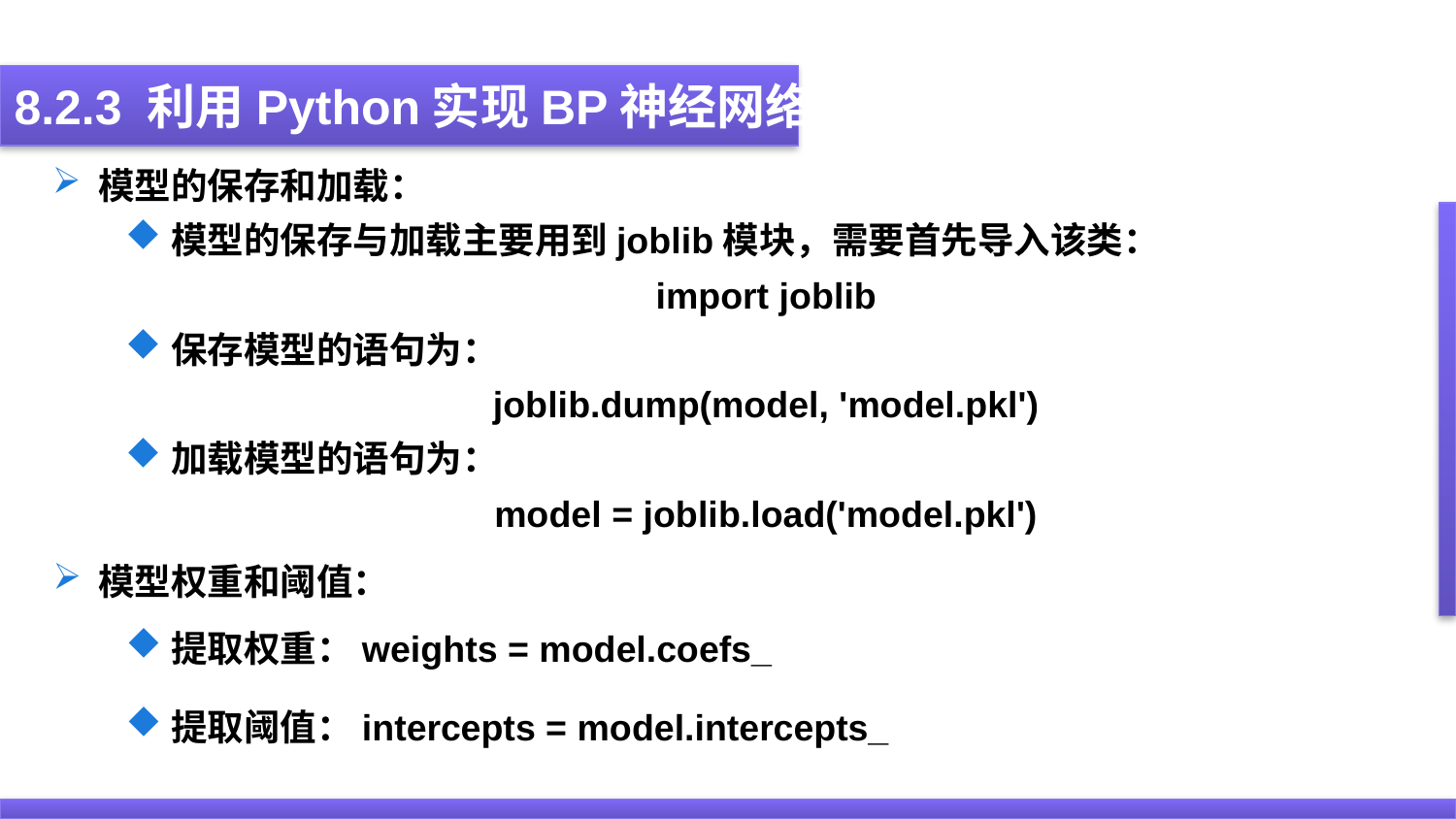

8.2.3 利用Python实现BP神经网络
模型的保存和加载：
模型的保存与加载主要用到joblib模块，需要首先导入该类：
import joblib
保存模型的语句为：
joblib.dump(model, 'model.pkl')
加载模型的语句为：
model = joblib.load('model.pkl')

模型权重和阈值：
提取权重：weights = model.coefs_
提取阈值：intercepts = model.intercepts_